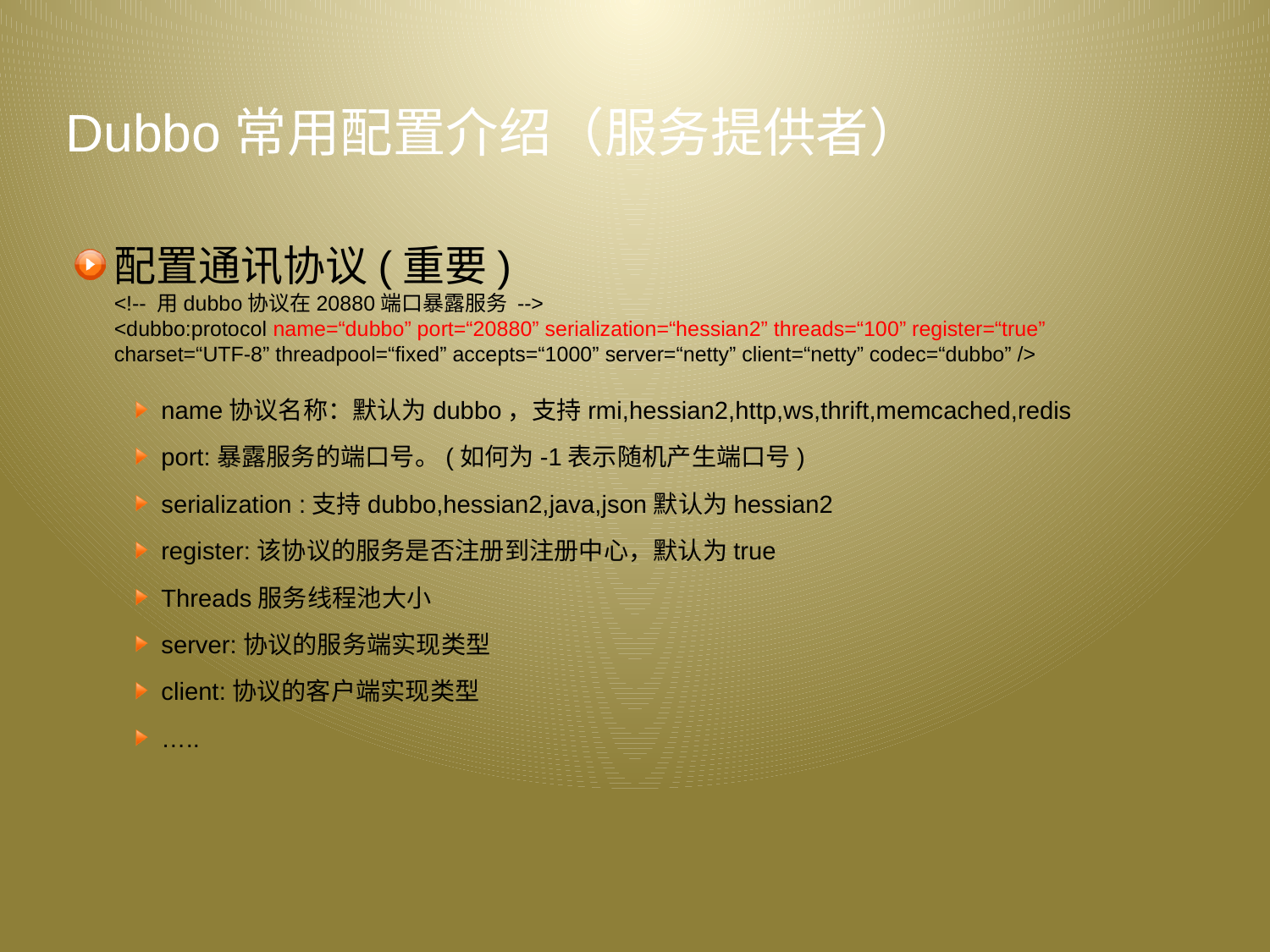

# Dubbo常用配置介绍（服务提供者）
配置通讯协议(重要)
<!-- 用dubbo协议在20880端口暴露服务 -->
<dubbo:protocol name=“dubbo” port=“20880” serialization=“hessian2” threads=“100” register=“true” charset=“UTF-8” threadpool=“fixed” accepts=“1000” server=“netty” client=“netty” codec=“dubbo” />
name协议名称：默认为dubbo，支持rmi,hessian2,http,ws,thrift,memcached,redis
port:暴露服务的端口号。(如何为-1表示随机产生端口号)
serialization :支持dubbo,hessian2,java,json默认为hessian2
register:该协议的服务是否注册到注册中心，默认为true
Threads服务线程池大小
server:协议的服务端实现类型
client:协议的客户端实现类型
…..